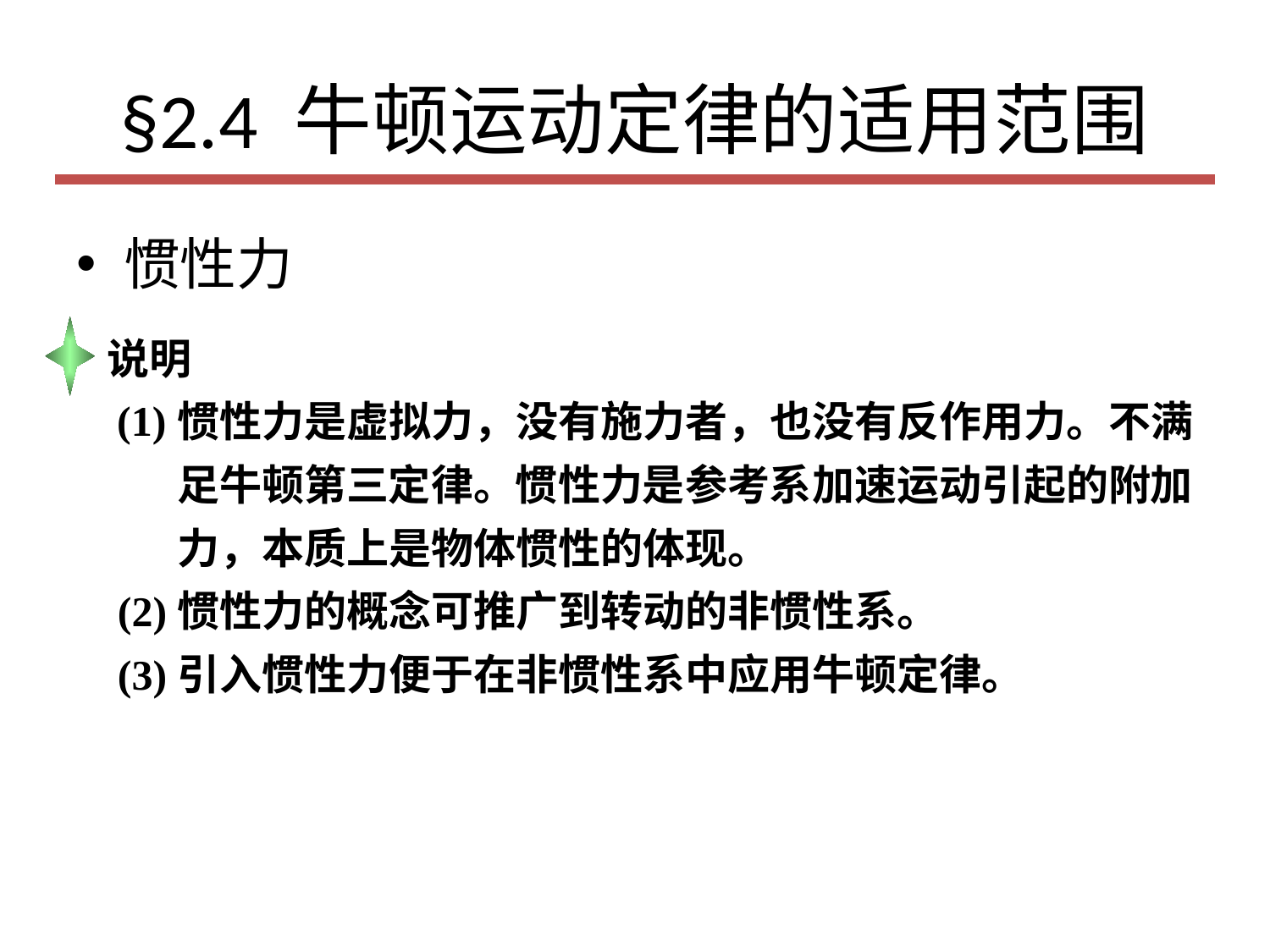

# §2.4 牛顿运动定律的适用范围
惯性力

说明
惯性力是虚拟力，没有施力者，也没有反作用力。不满足牛顿第三定律。惯性力是参考系加速运动引起的附加力，本质上是物体惯性的体现。
(1)
(2)
惯性力的概念可推广到转动的非惯性系。
(3)
引入惯性力便于在非惯性系中应用牛顿定律。